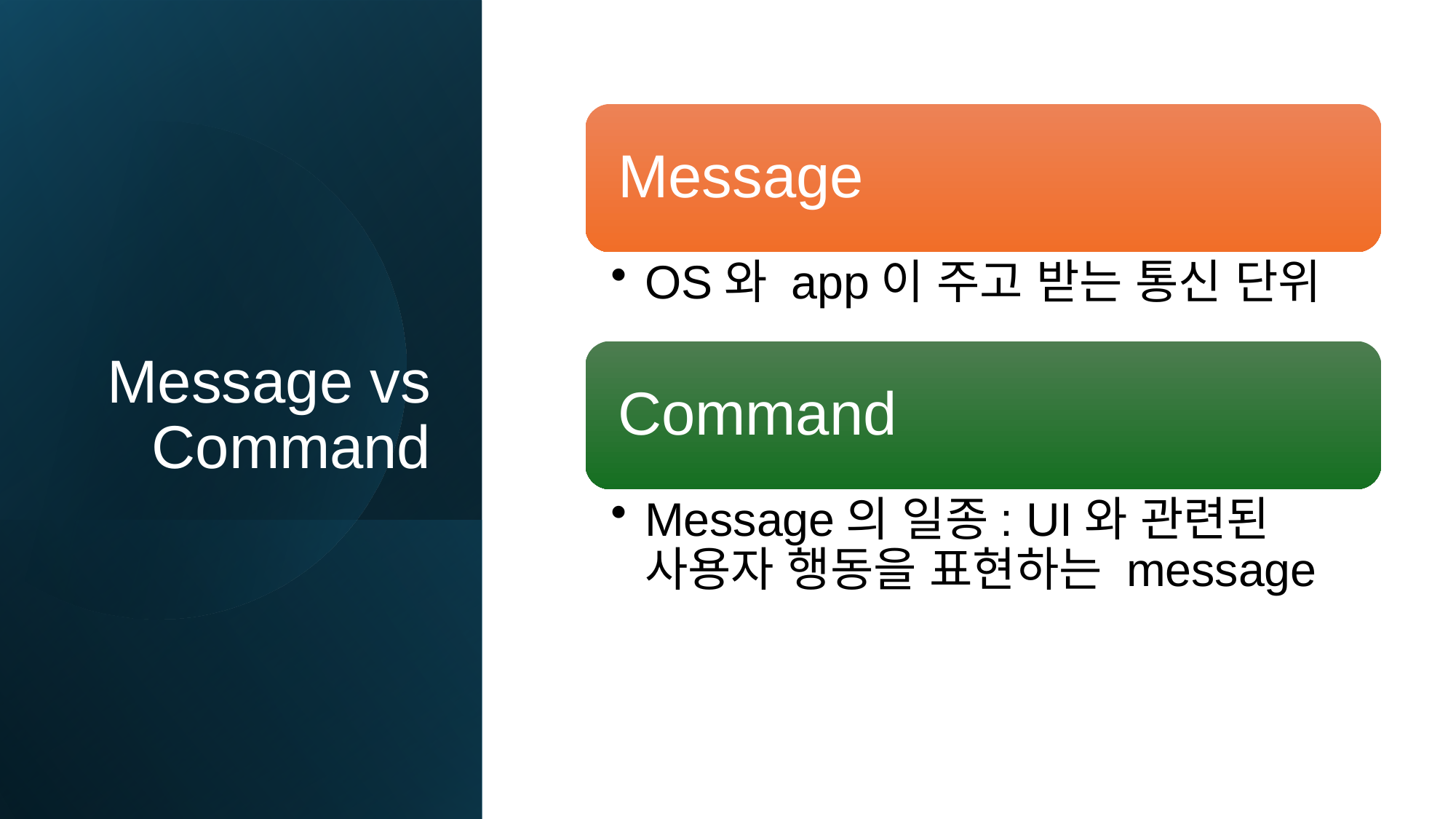

Message
OS와 app이 주고 받는 통신 단위
Command
Message의 일종: UI와 관련된 사용자 행동을 표현하는 message

# Message vs Command